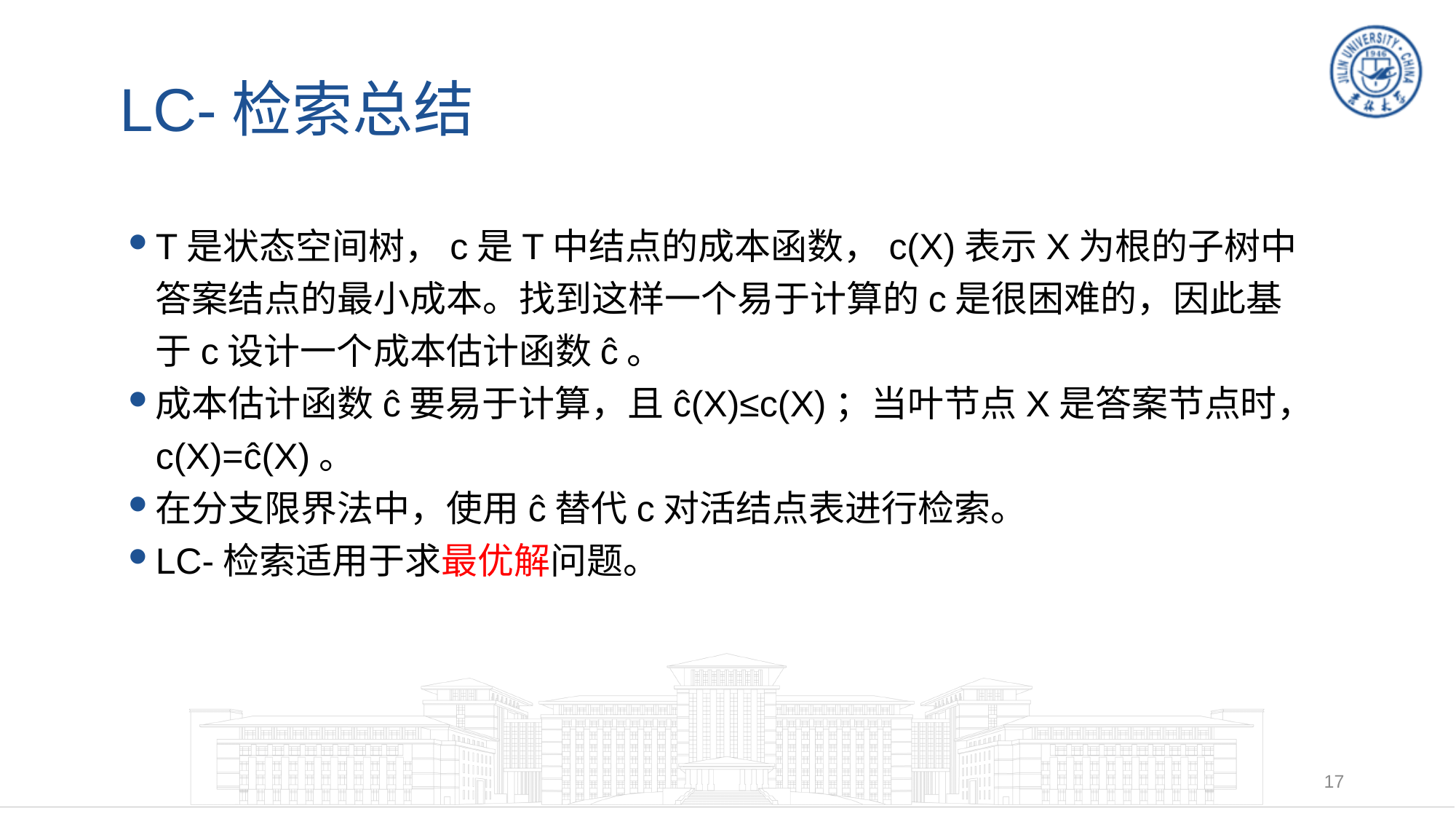

# LC-检索总结
T是状态空间树，c是T中结点的成本函数，c(X)表示X为根的子树中答案结点的最小成本。找到这样一个易于计算的c是很困难的，因此基于c设计一个成本估计函数ĉ。
成本估计函数ĉ要易于计算，且ĉ(X)≤c(X)；当叶节点X是答案节点时，c(X)=ĉ(X)。
在分支限界法中，使用ĉ替代c对活结点表进行检索。
LC-检索适用于求最优解问题。

17